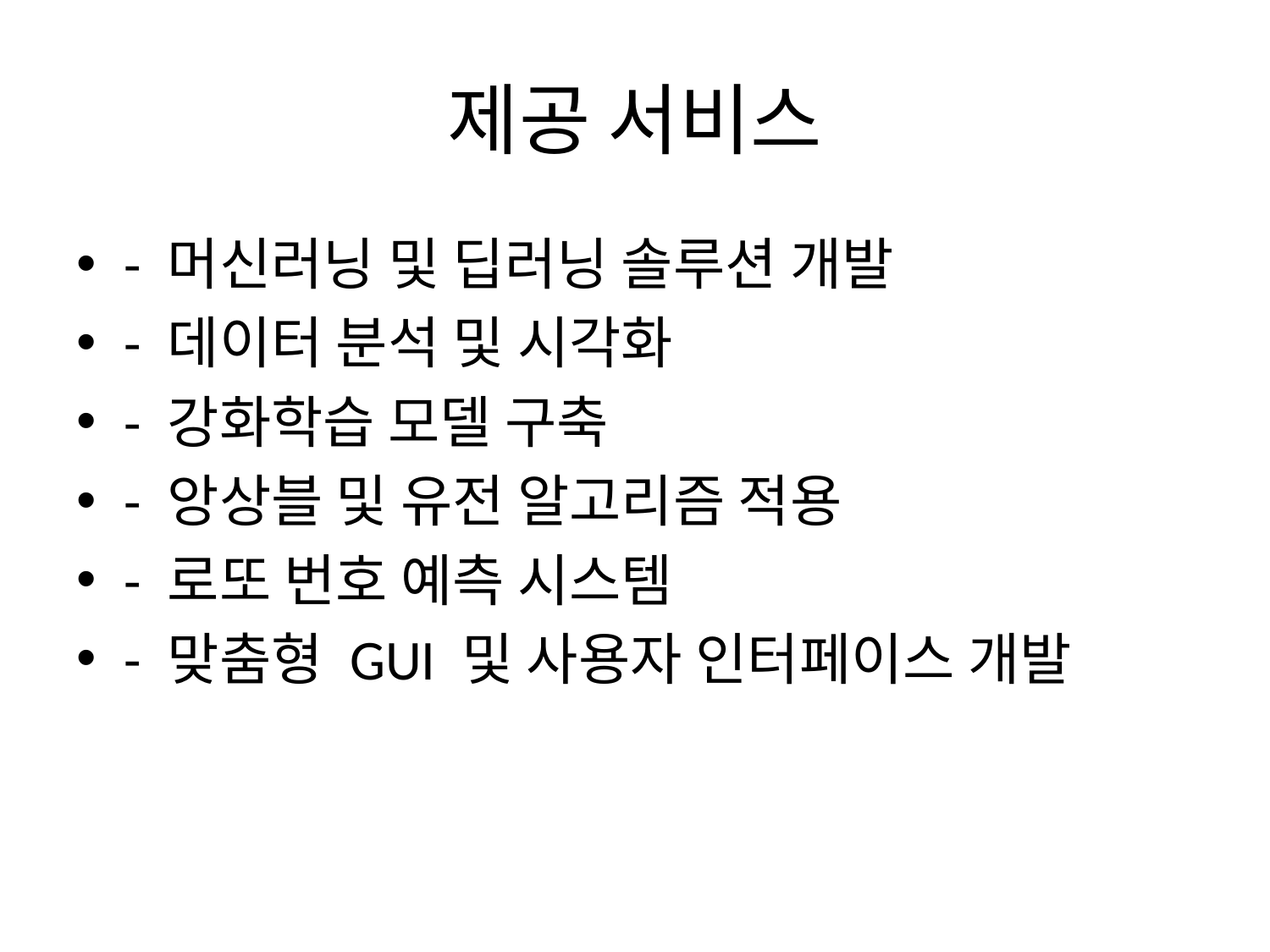

# 제공 서비스
- 머신러닝 및 딥러닝 솔루션 개발
- 데이터 분석 및 시각화
- 강화학습 모델 구축
- 앙상블 및 유전 알고리즘 적용
- 로또 번호 예측 시스템
- 맞춤형 GUI 및 사용자 인터페이스 개발